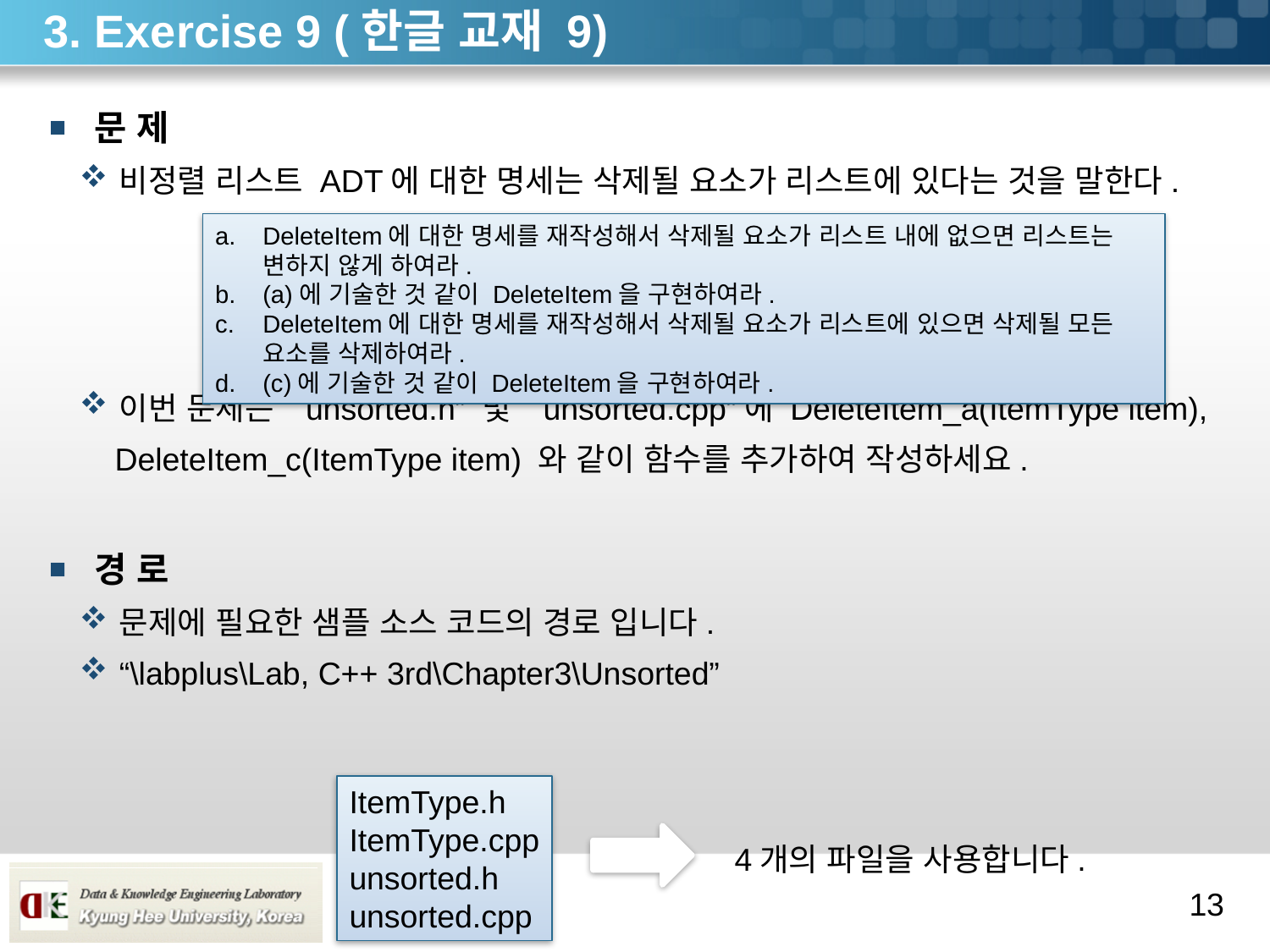

# 3. Exercise 9 (한글 교재 9)
문 제
비정렬 리스트 ADT에 대한 명세는 삭제될 요소가 리스트에 있다는 것을 말한다.

이번 문제는 “unsorted.h” 및 “unsorted.cpp”에 DeleteItem_a(ItemType item),
    DeleteItem_c(ItemType item) 와 같이 함수를 추가하여 작성하세요.

경 로
문제에 필요한 샘플 소스 코드의 경로 입니다.
“\labplus\Lab, C++ 3rd\Chapter3\Unsorted”

DeleteItem에 대한 명세를 재작성해서 삭제될 요소가 리스트 내에 없으면 리스트는 변하지 않게 하여라.
(a)에 기술한 것 같이 DeleteItem을 구현하여라.
DeleteItem에 대한 명세를 재작성해서 삭제될 요소가 리스트에 있으면 삭제될 모든 요소를 삭제하여라.
(c)에 기술한 것 같이 DeleteItem을 구현하여라.
ItemType.h
ItemType.cpp
unsorted.h
unsorted.cpp

4개의 파일을 사용합니다.